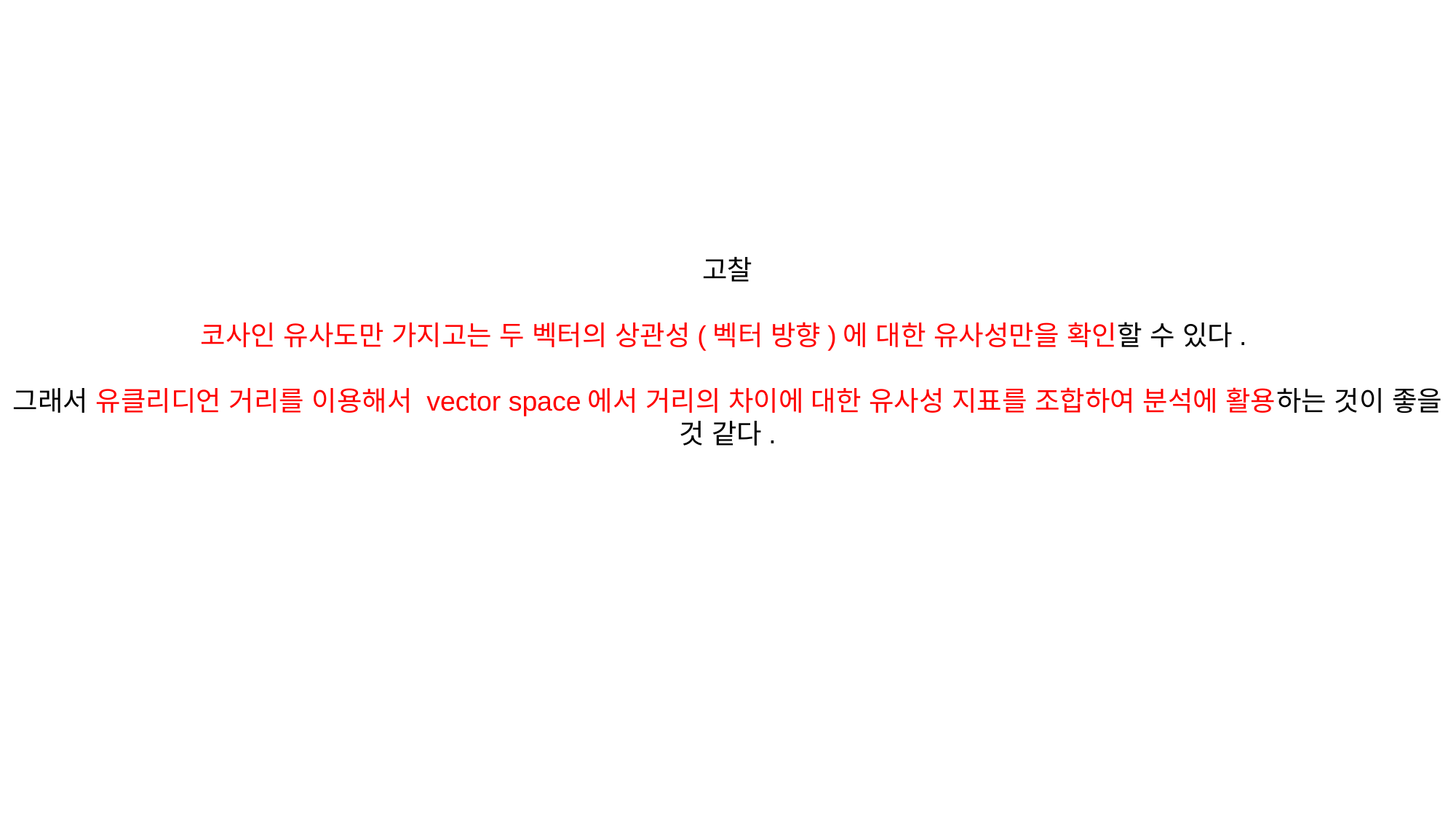

고찰

코사인 유사도만 가지고는 두 벡터의 상관성(벡터 방향)에 대한 유사성만을 확인할 수 있다.

그래서 유클리디언 거리를 이용해서 vector space에서 거리의 차이에 대한 유사성 지표를 조합하여 분석에 활용하는 것이 좋을 것 같다.